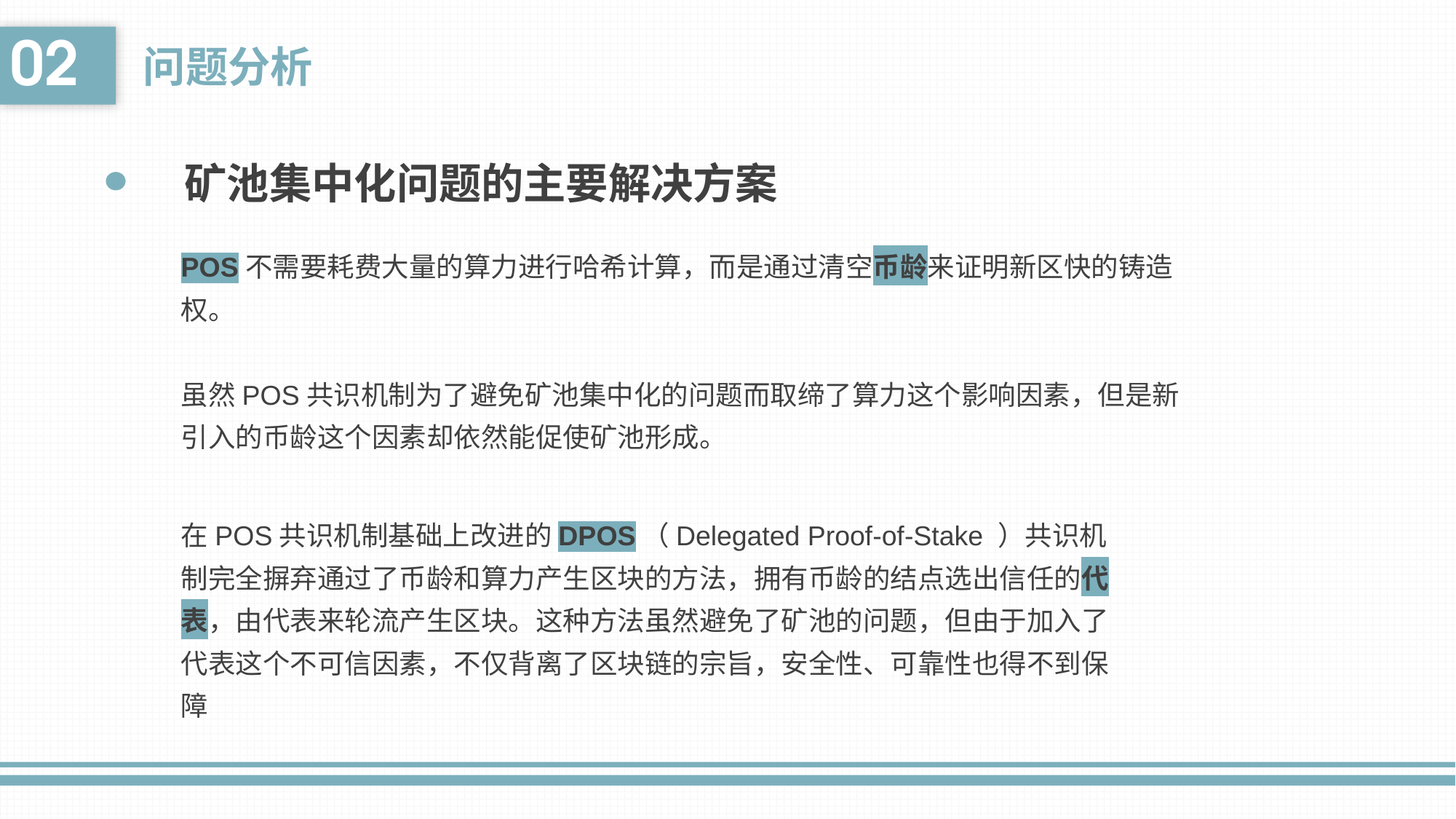

02
问题分析
矿池集中化问题的主要解决方案

POS不需要耗费大量的算力进行哈希计算，而是通过清空币龄来证明新区快的铸造权。

虽然POS共识机制为了避免矿池集中化的问题而取缔了算力这个影响因素，但是新引入的币龄这个因素却依然能促使矿池形成。
在POS共识机制基础上改进的DPOS（Delegated Proof-of-Stake ）共识机制完全摒弃通过了币龄和算力产生区块的方法，拥有币龄的结点选出信任的代表，由代表来轮流产生区块。这种方法虽然避免了矿池的问题，但由于加入了代表这个不可信因素，不仅背离了区块链的宗旨，安全性、可靠性也得不到保障